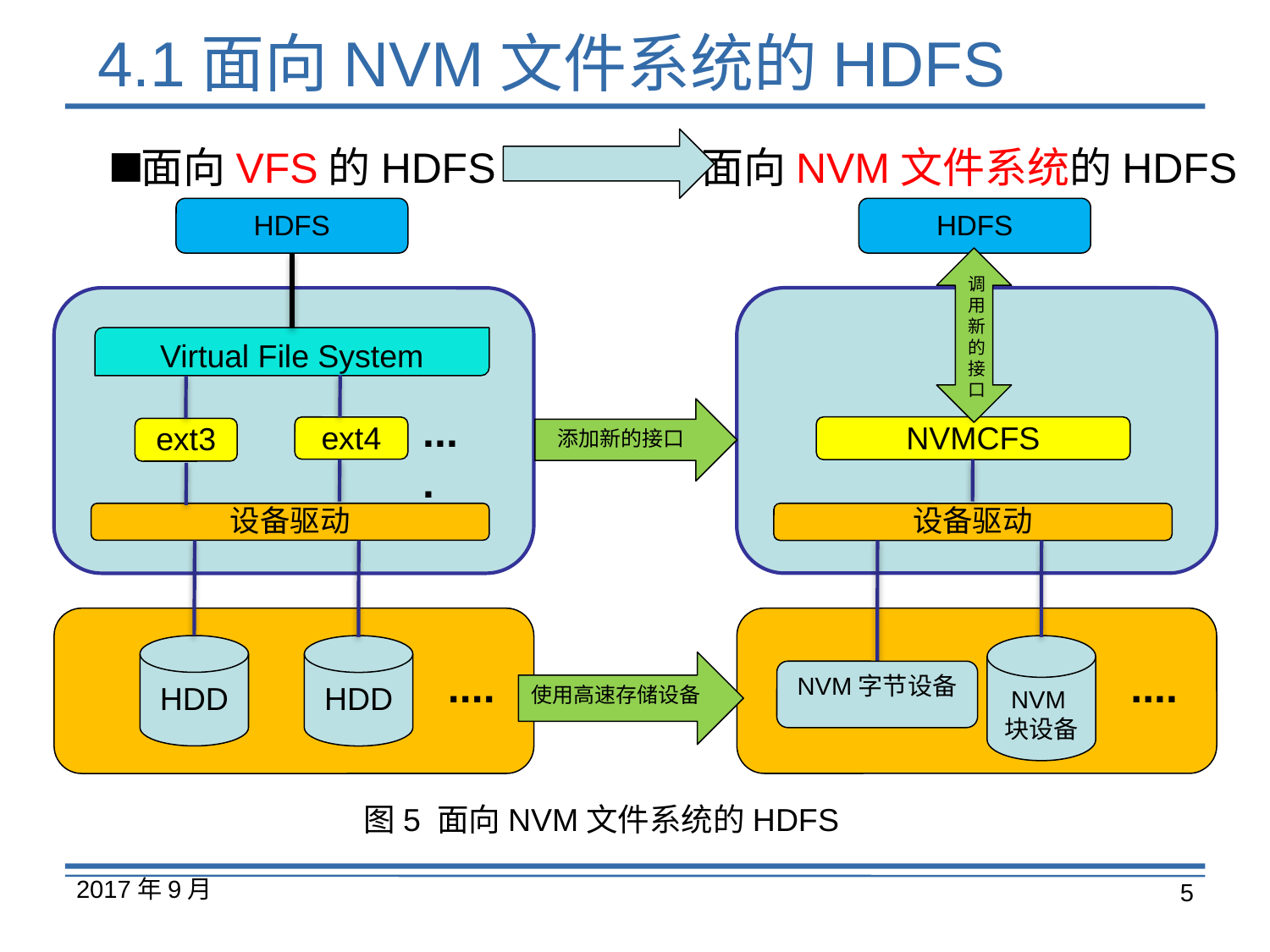

# 4.1面向NVM文件系统的HDFS

面向VFS的HDFS
面向NVM文件系统的HDFS
HDFS

Virtual File System
....
ext4
ext3
设备驱动

HDD
HDD
....
HDFS

NVMCFS
设备驱动

NVM块设备
....
NVM字节设备
调用新的接口
 添加新的接口
使用高速存储设备
图5 面向NVM文件系统的HDFS

2017年9月
5